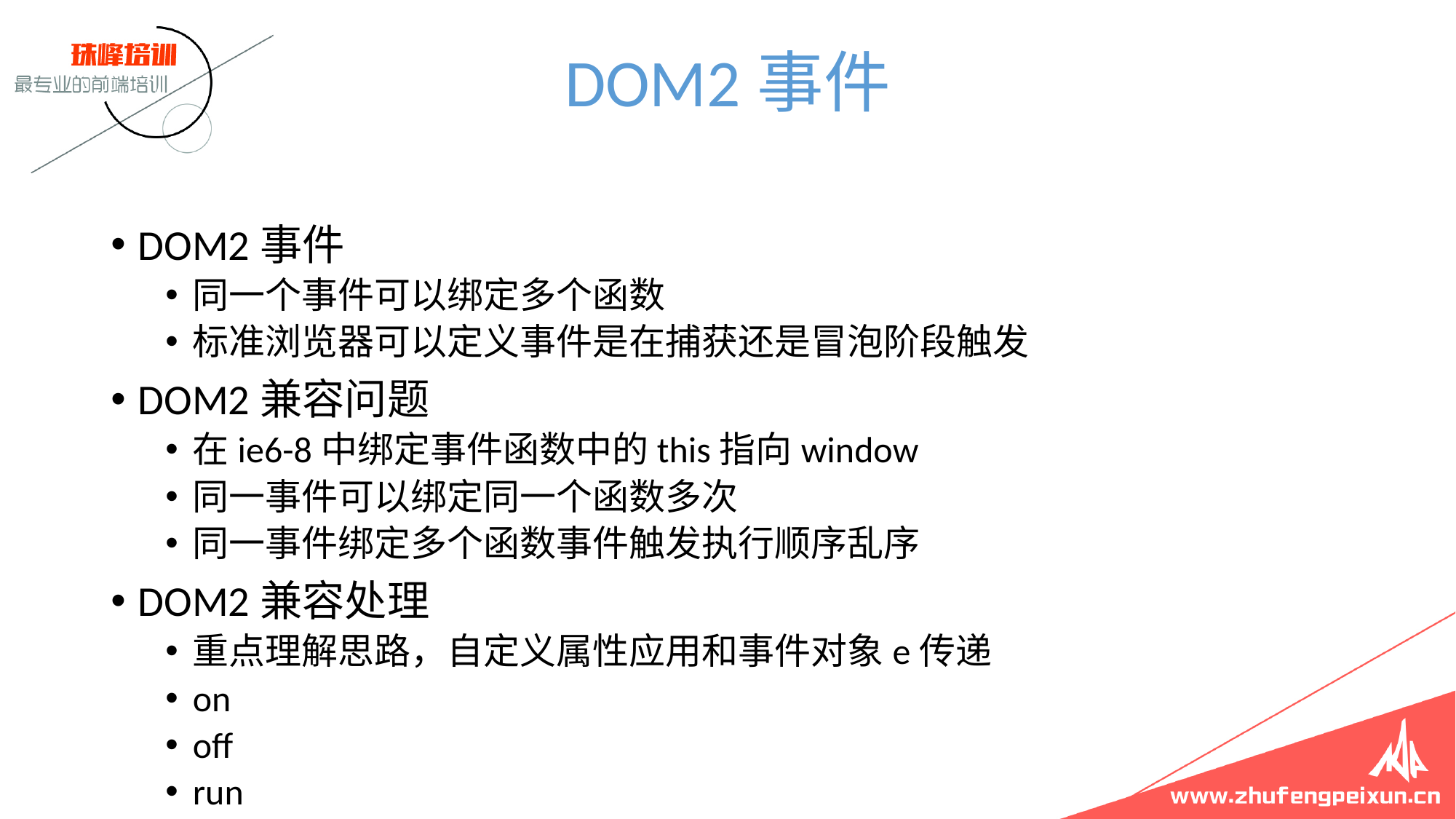

# DOM2事件
DOM2事件
同一个事件可以绑定多个函数
标准浏览器可以定义事件是在捕获还是冒泡阶段触发
DOM2兼容问题
在ie6-8中绑定事件函数中的this指向window
同一事件可以绑定同一个函数多次
同一事件绑定多个函数事件触发执行顺序乱序
DOM2兼容处理
重点理解思路，自定义属性应用和事件对象e传递
on
off
run